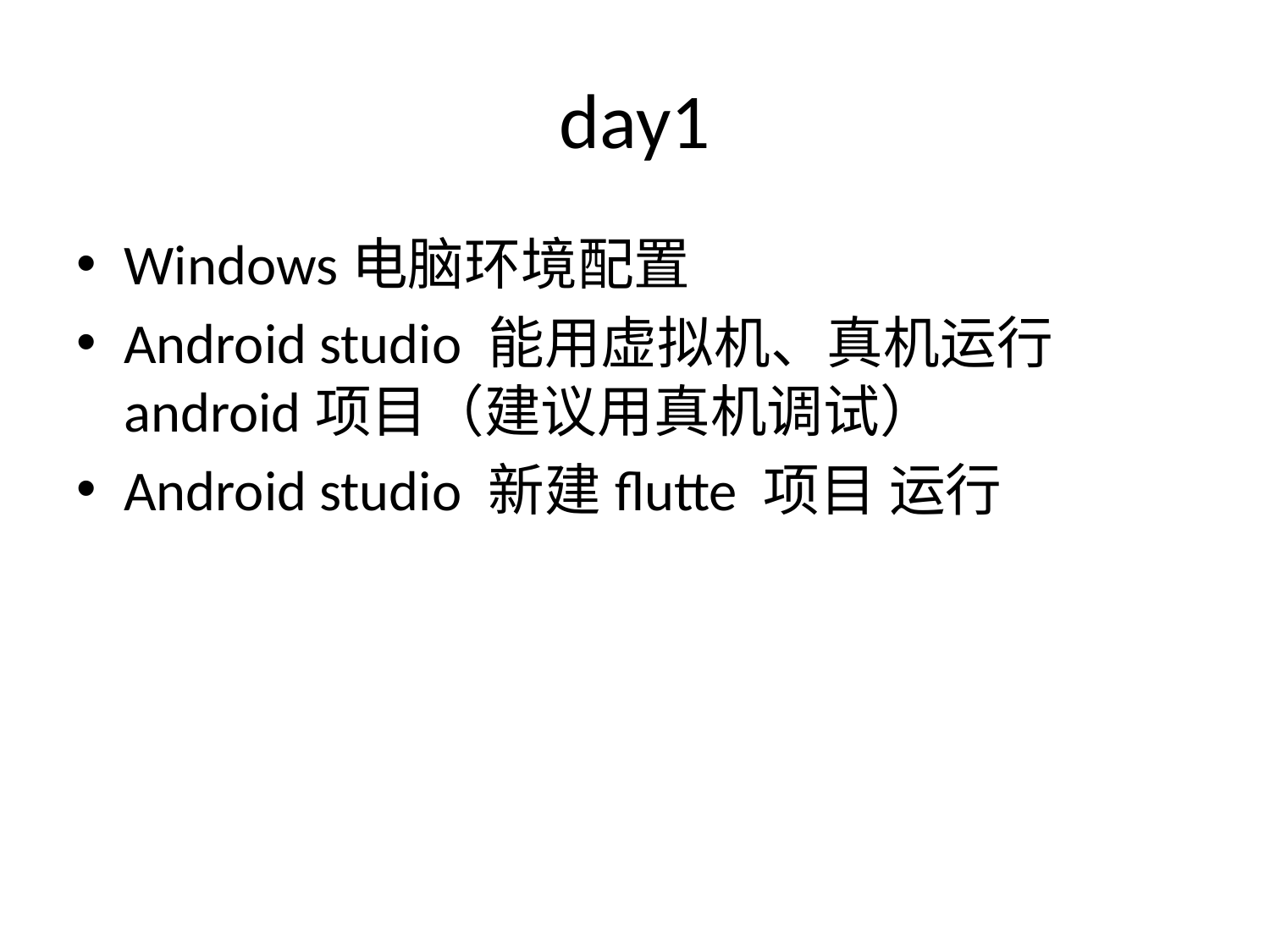

# day1
Windows电脑环境配置
Android studio 能用虚拟机、真机运行android项目（建议用真机调试）
Android studio 新建flutte 项目 运行